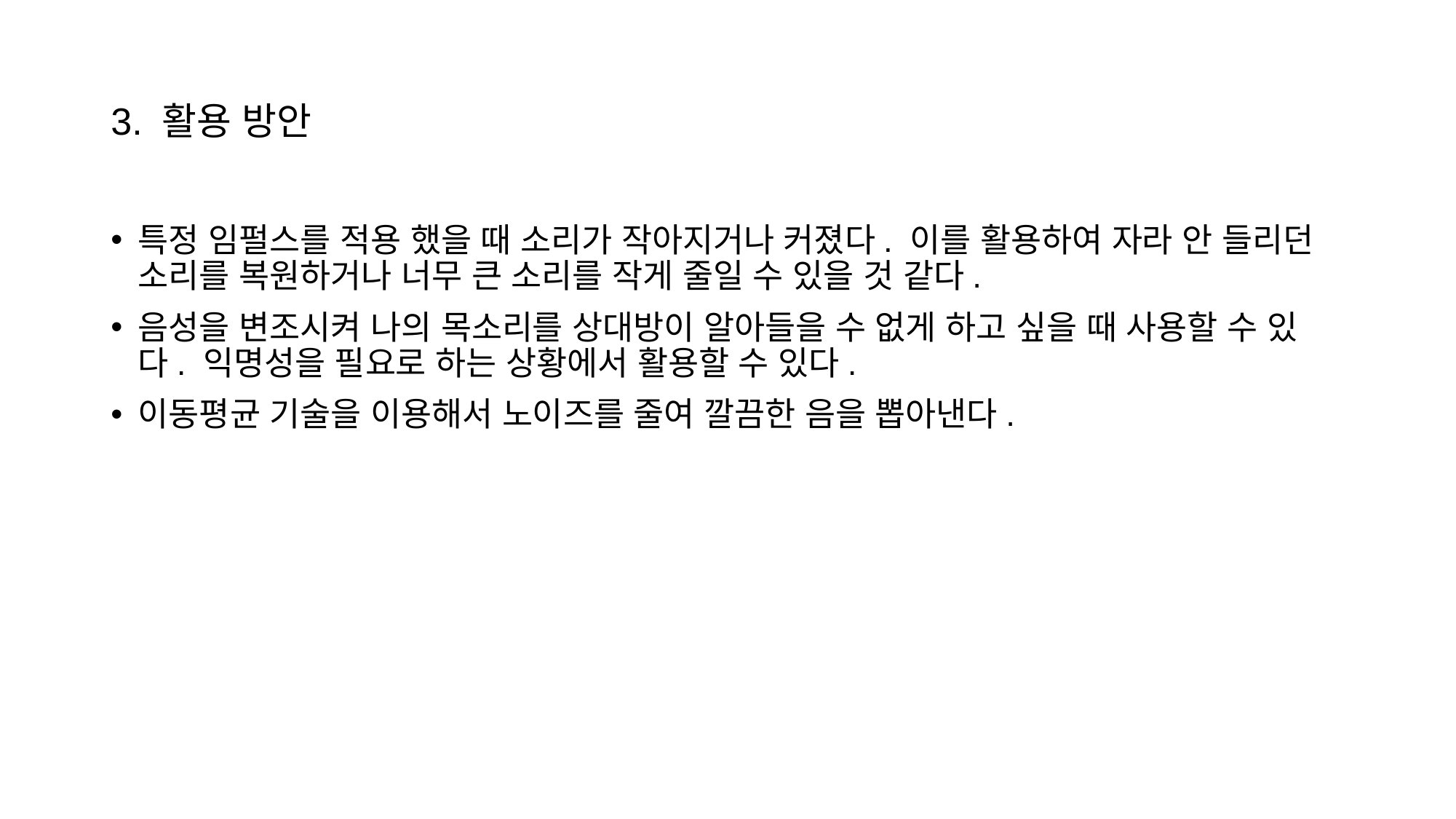

# 3. 활용 방안
특정 임펄스를 적용 했을 때 소리가 작아지거나 커졌다. 이를 활용하여 자라 안 들리던 소리를 복원하거나 너무 큰 소리를 작게 줄일 수 있을 것 같다.
음성을 변조시켜 나의 목소리를 상대방이 알아들을 수 없게 하고 싶을 때 사용할 수 있다. 익명성을 필요로 하는 상황에서 활용할 수 있다.
이동평균 기술을 이용해서 노이즈를 줄여 깔끔한 음을 뽑아낸다.